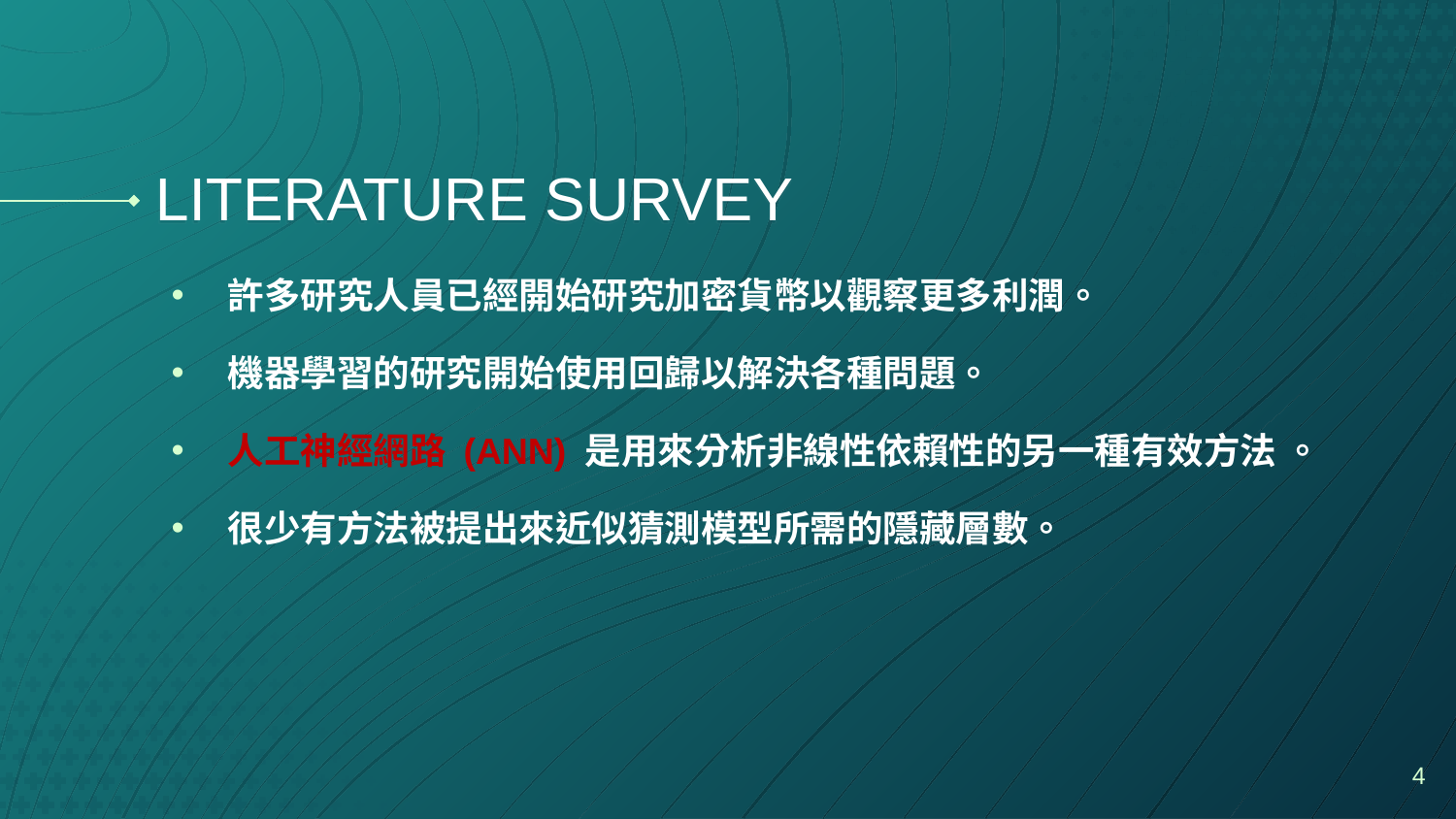

# LITERATURE SURVEY
許多研究人員已經開始研究加密貨幣以觀察更多利潤。
機器學習的研究開始使用回歸以解決各種問題。
人工神經網路 (ANN) 是用來分析非線性依賴性的另一種有效方法 。
很少有方法被提出來近似猜測模型所需的隱藏層數。
4